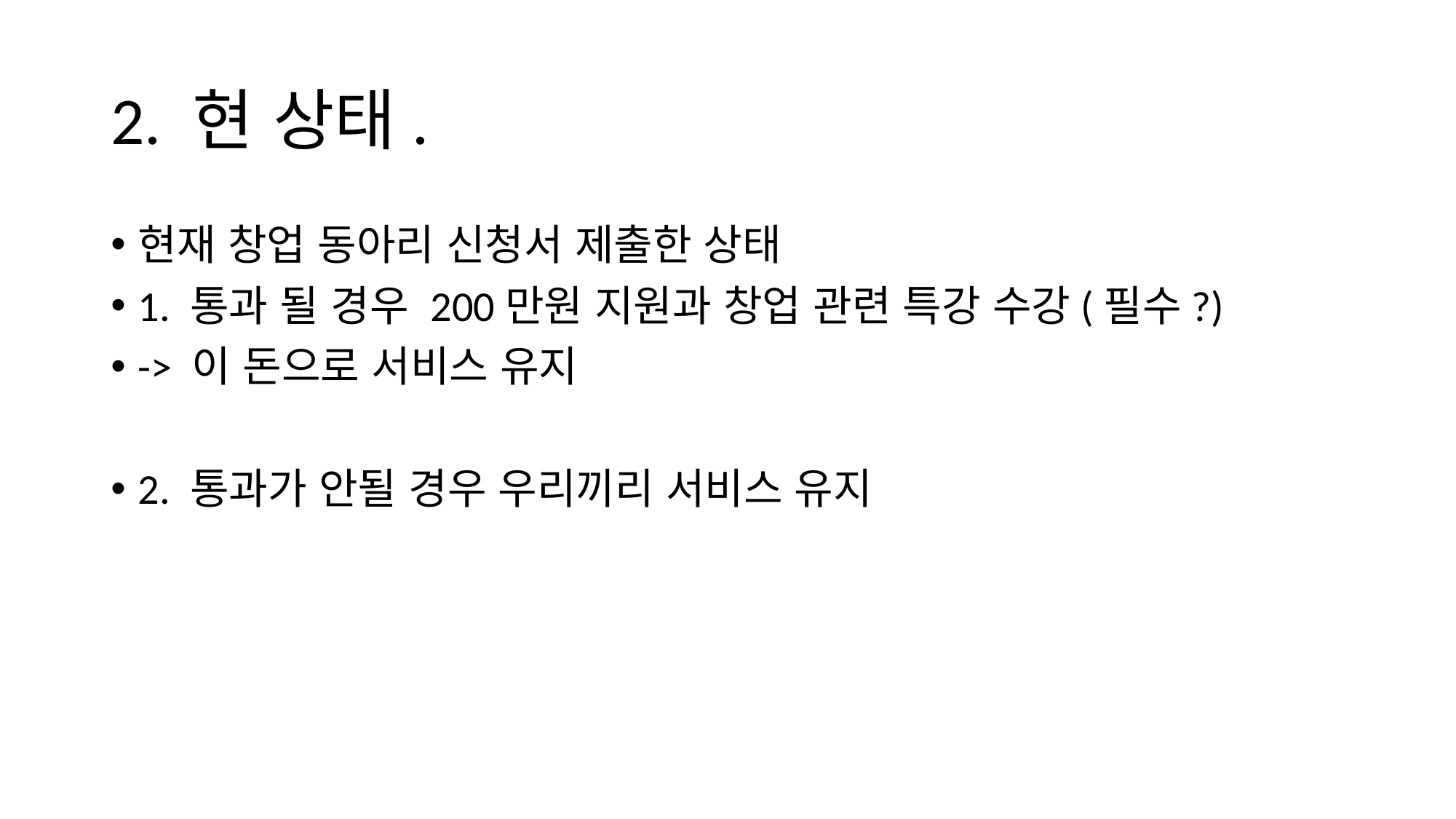

# 2. 현 상태.
현재 창업 동아리 신청서 제출한 상태
1. 통과 될 경우 200만원 지원과 창업 관련 특강 수강(필수?)
-> 이 돈으로 서비스 유지

2. 통과가 안될 경우 우리끼리 서비스 유지